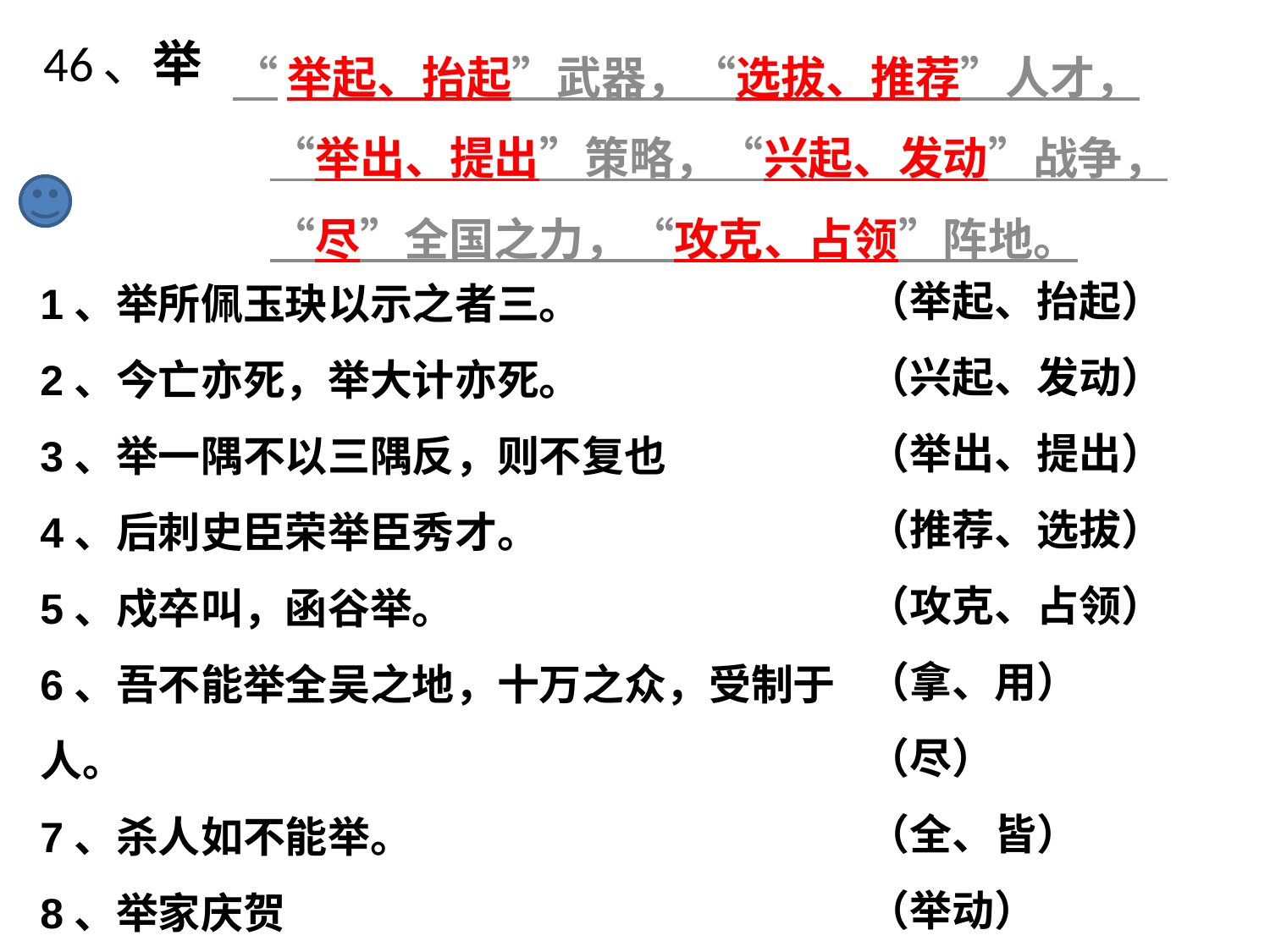

# 46、举
“举起、抬起”武器，“选拔、推荐”人才，“举出、提出”策略，“兴起、发动”战争，“尽”全国之力，“攻克、占领”阵地。

（举起、抬起）
（兴起、发动）
（举出、提出）
（推荐、选拔）
（攻克、占领）
（拿、用）
（尽）
（全、皆）
（举动）
1、举所佩玉玦以示之者三。
2、今亡亦死，举大计亦死。
3、举一隅不以三隅反，则不复也
4、后刺史臣荣举臣秀才。
5、戍卒叫，函谷举。
6、吾不能举全吴之地，十万之众，受制于人。
7、杀人如不能举。
8、举家庆贺
9、荣禄密谋，全在天津之举